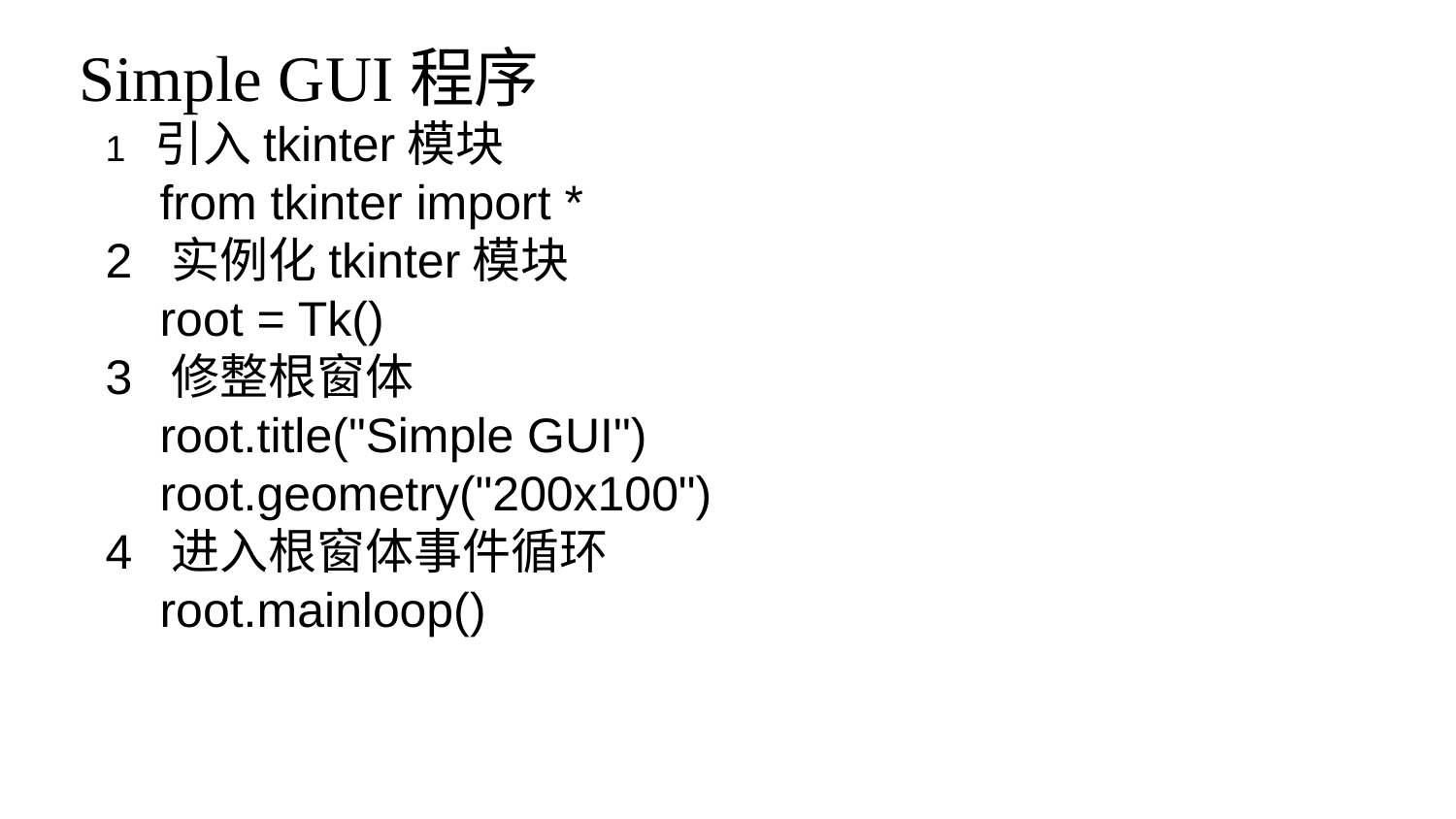

Simple GUI程序
1  引入tkinter模块
    from tkinter import *
2  实例化tkinter模块
    root = Tk()
3  修整根窗体
    root.title("Simple GUI")
    root.geometry("200x100")
4  进入根窗体事件循环
    root.mainloop()
8